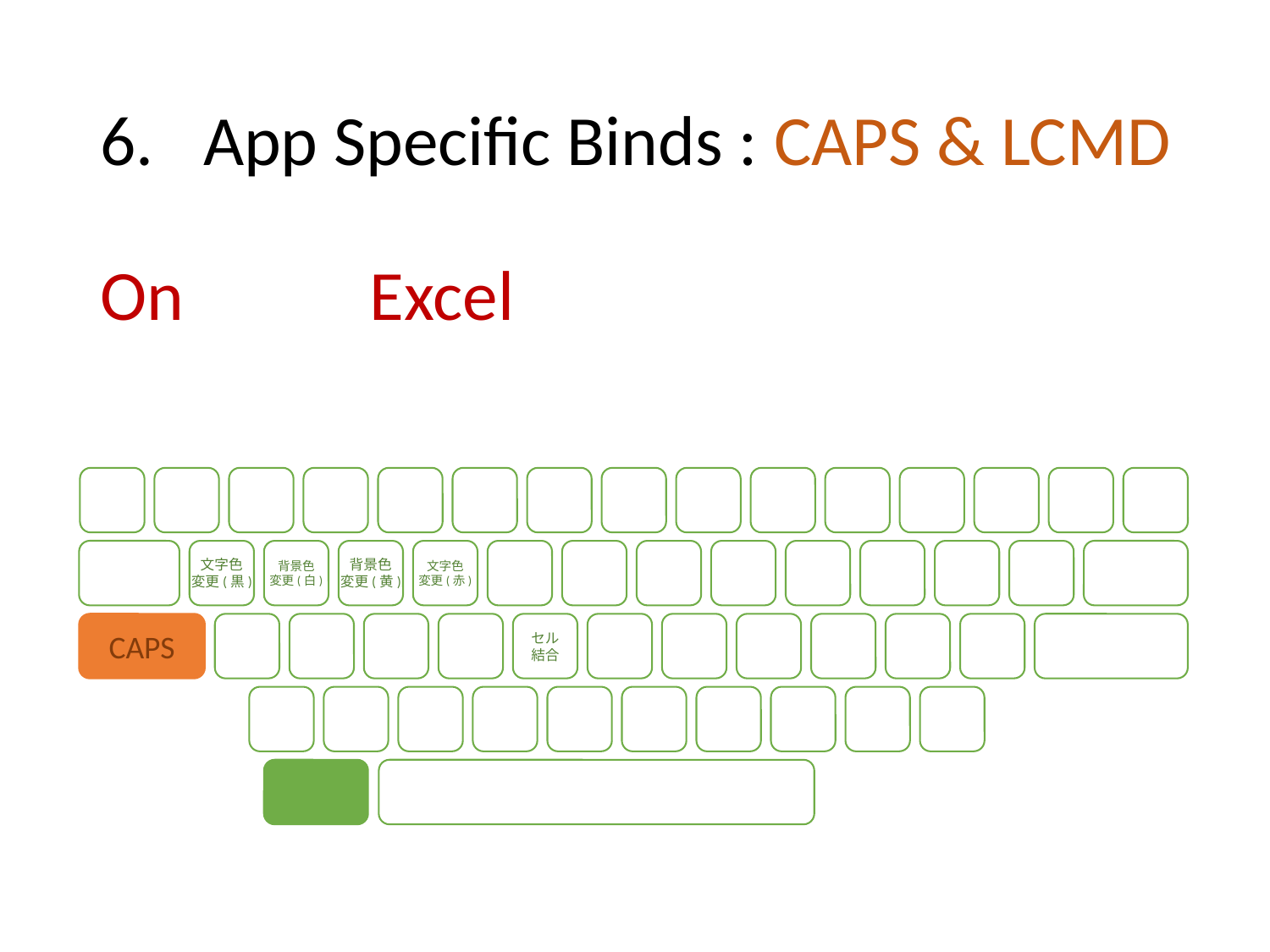

# App Specific Binds : CAPS & LCMD
On 		 Excel

文字色
変更(黒)
背景色
変更(白)
背景色
変更(黄)
文字色
変更(赤)

CAPS

セル
結合